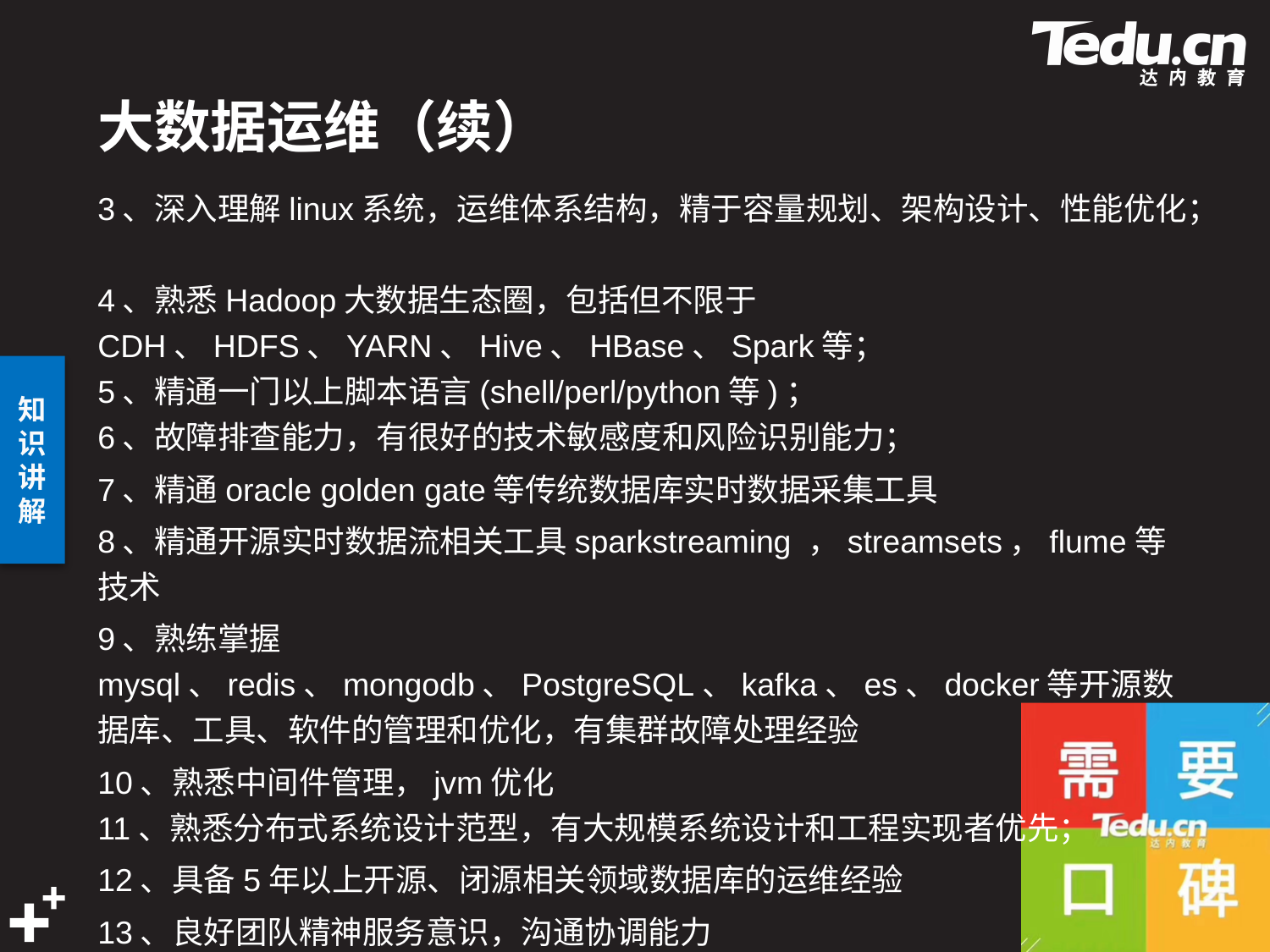

# 大数据运维（续）
3、深入理解linux系统，运维体系结构，精于容量规划、架构设计、性能优化； 
4、熟悉Hadoop大数据生态圈，包括但不限于CDH、HDFS、YARN、Hive、HBase、Spark等；
5、精通一门以上脚本语言(shell/perl/python等)； 
6、故障排查能力，有很好的技术敏感度和风险识别能力；
7、精通oracle golden gate等传统数据库实时数据采集工具
8、精通开源实时数据流相关工具sparkstreaming ，streamsets，flume等技术
9、熟练掌握mysql、redis、mongodb、PostgreSQL、kafka、es、docker等开源数据库、工具、软件的管理和优化，有集群故障处理经验
10、熟悉中间件管理，jvm优化
11、熟悉分布式系统设计范型，有大规模系统设计和工程实现者优先；
12、具备5年以上开源、闭源相关领域数据库的运维经验
13、良好团队精神服务意识，沟通协调能力
14、本科以上，英语4级以上